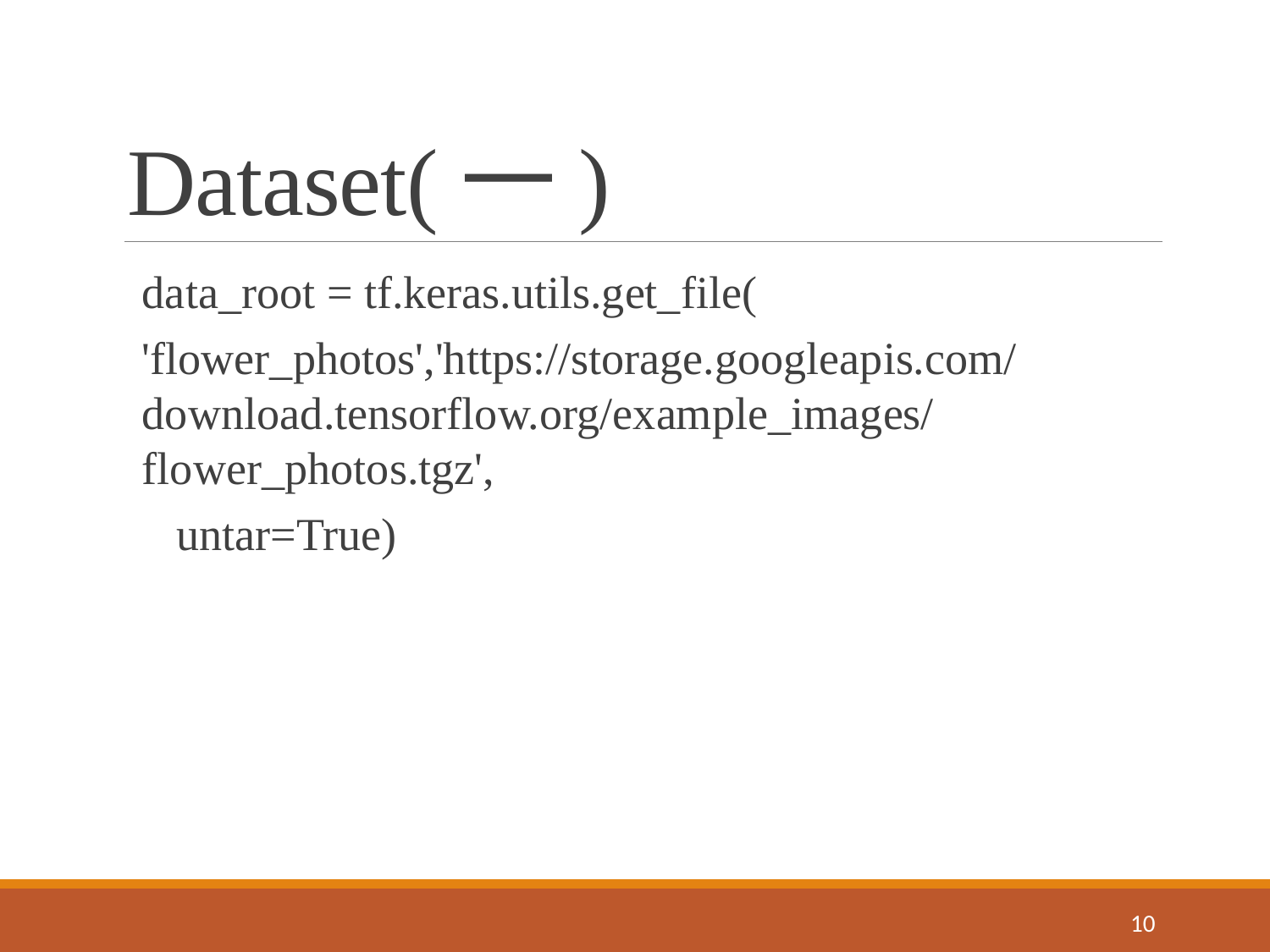

# Dataset(一)
data_root = tf.keras.utils.get_file(
'flower_photos','https://storage.googleapis.com/download.tensorflow.org/example_images/flower_photos.tgz',
   untar=True)
10